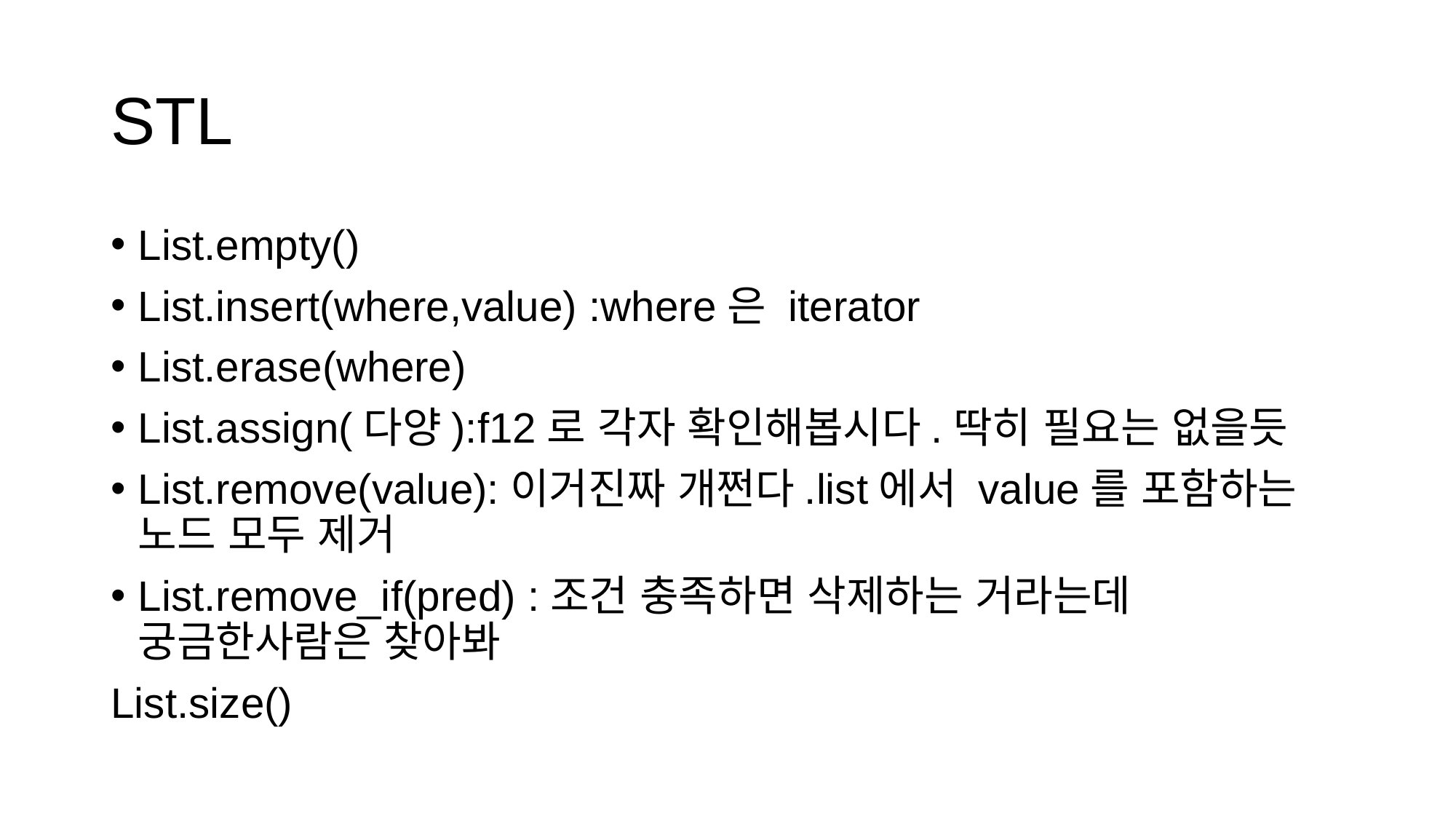

# STL
List.empty()
List.insert(where,value) :where은 iterator
List.erase(where)
List.assign(다양):f12로 각자 확인해봅시다.딱히 필요는 없을듯
List.remove(value):이거진짜 개쩐다.list에서 value를 포함하는 노드 모두 제거
List.remove_if(pred) :조건 충족하면 삭제하는 거라는데 궁금한사람은 찾아봐
List.size()